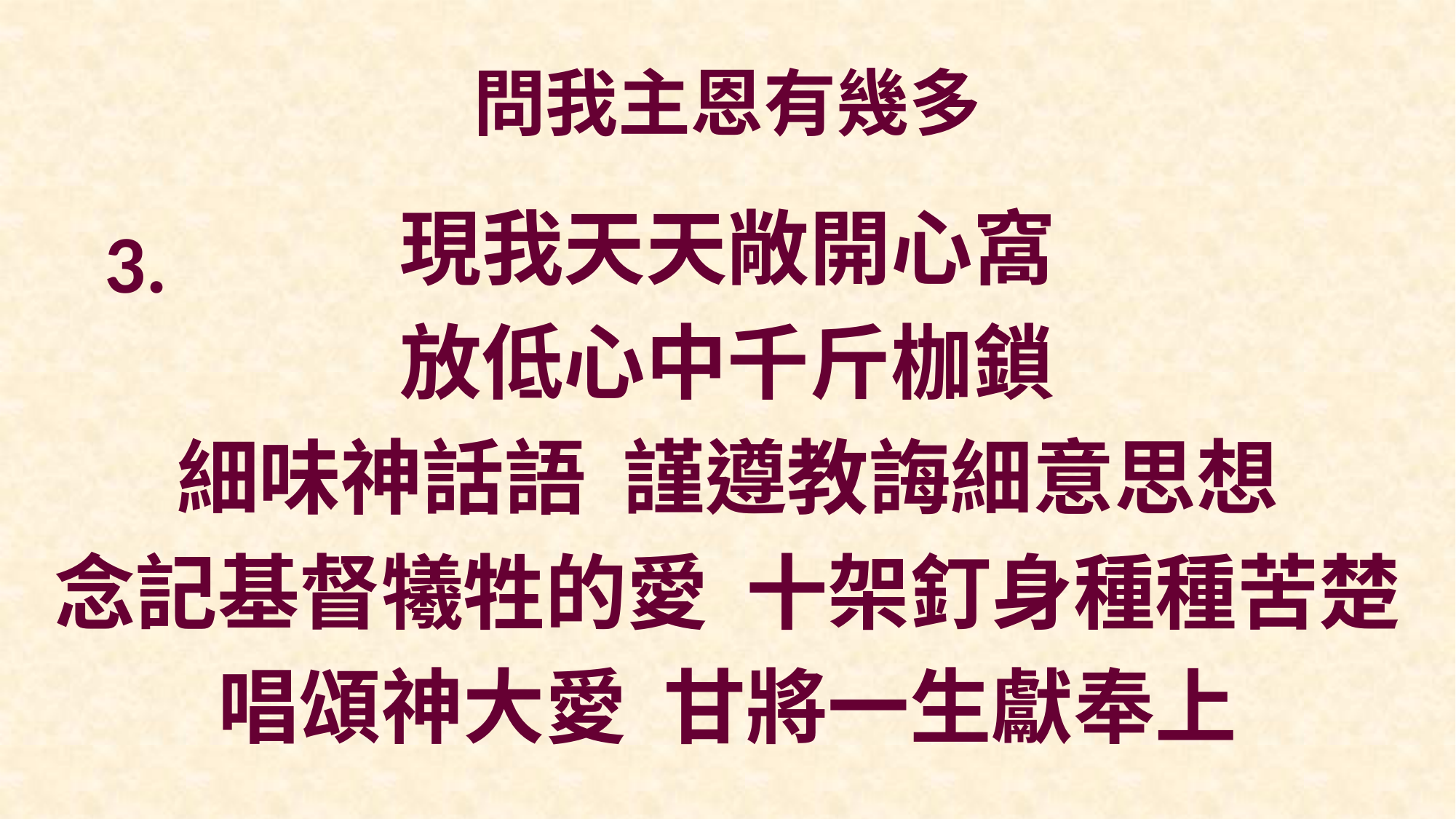

# 問我主恩有幾多
現我天天敞開心窩
放低心中千斤枷鎖
細味神話語  謹遵教誨細意思想
念記基督犧牲的愛  十架釘身種種苦楚
唱頌神大愛  甘將一生獻奉上
3.